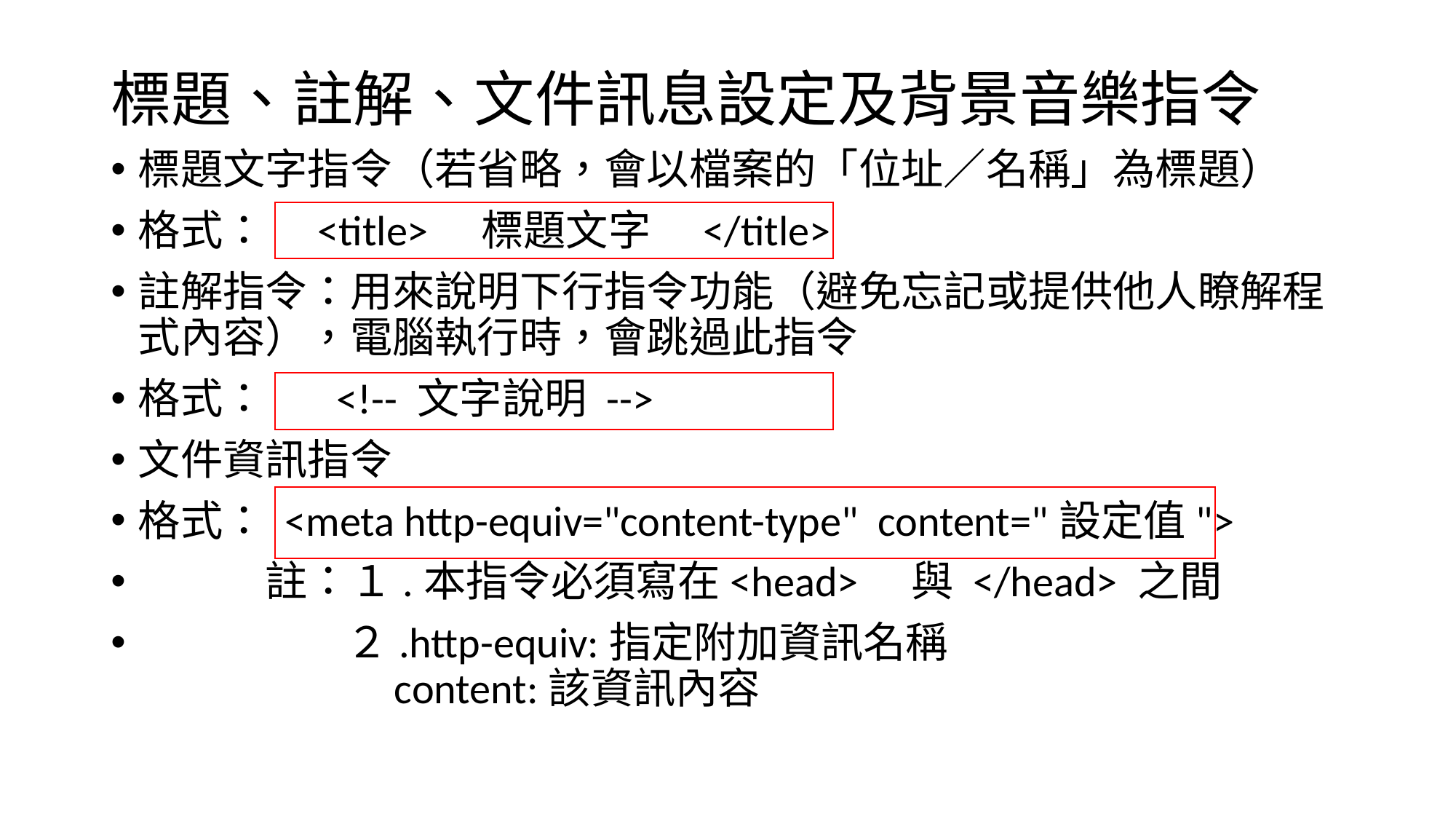

# 標題、註解、文件訊息設定及背景音樂指令
標題文字指令（若省略，會以檔案的「位址／名稱」為標題）
格式：　<title>　標題文字　</title>
註解指令：用來說明下行指令功能（避免忘記或提供他人瞭解程式內容），電腦執行時，會跳過此指令
格式： 　 <!-- 文字說明 -->
文件資訊指令
格式： <meta http-equiv="content-type"  content="設定值">
　　　註：１.本指令必須寫在<head>　與 </head> 之間
   　　　　２.http-equiv:指定附加資訊名稱
                          content:該資訊內容